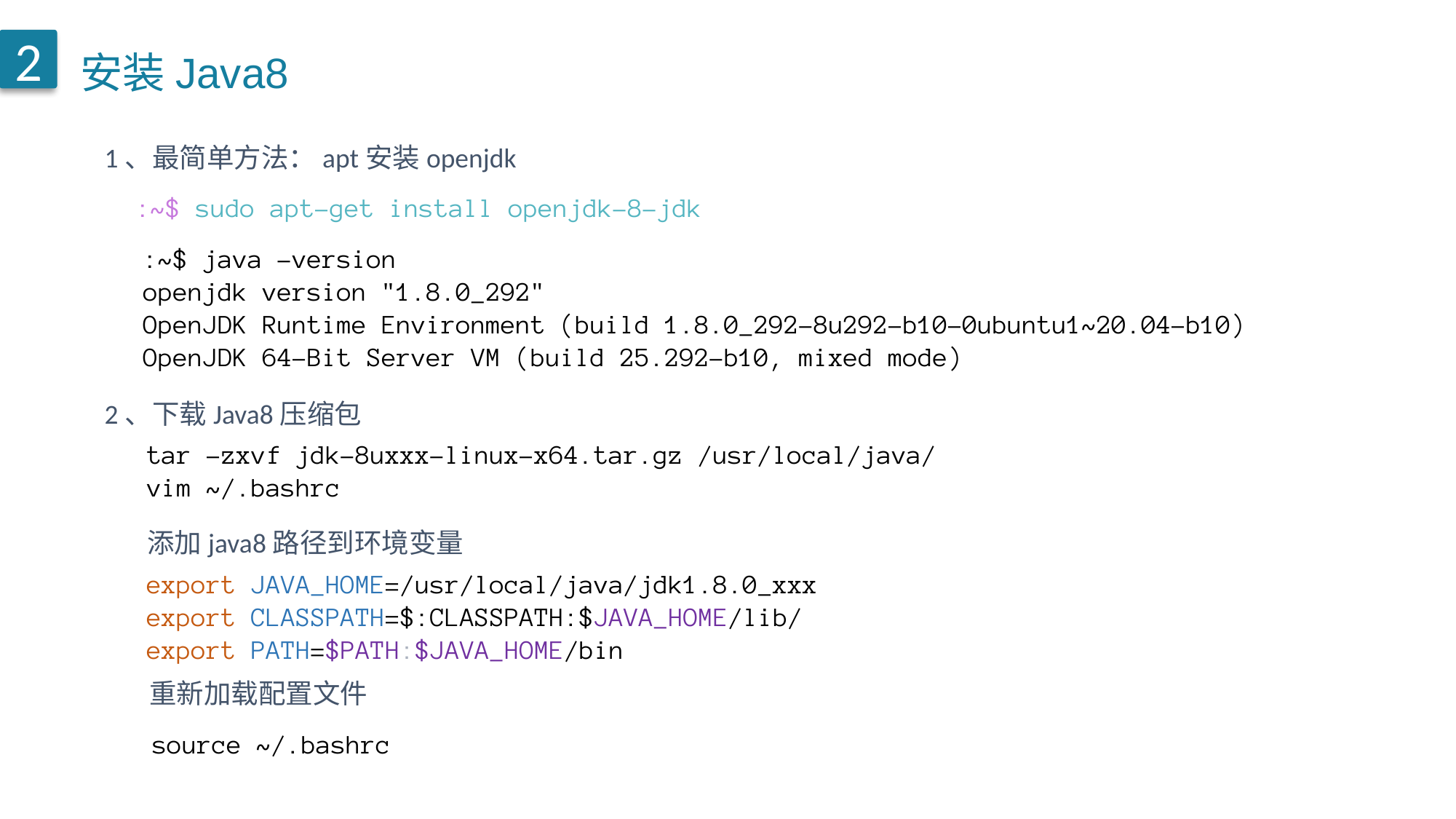

安装Java8
2
RESEARCH PURPOES

1、最简单方法：apt安装openjdk
:~$ sudo apt-get install openjdk-8-jdk
:~$ java -version
openjdk version "1.8.0_292"
OpenJDK Runtime Environment (build 1.8.0_292-8u292-b10-0ubuntu1~20.04-b10)
OpenJDK 64-Bit Server VM (build 25.292-b10, mixed mode)
2、下载Java8压缩包
tar -zxvf jdk-8uxxx-linux-x64.tar.gz /usr/local/java/
vim ~/.bashrc
添加java8路径到环境变量
export JAVA_HOME=/usr/local/java/jdk1.8.0_xxx
export CLASSPATH=$:CLASSPATH:$JAVA_HOME/lib/
export PATH=$PATH:$JAVA_HOME/bin
重新加载配置文件
source ~/.bashrc